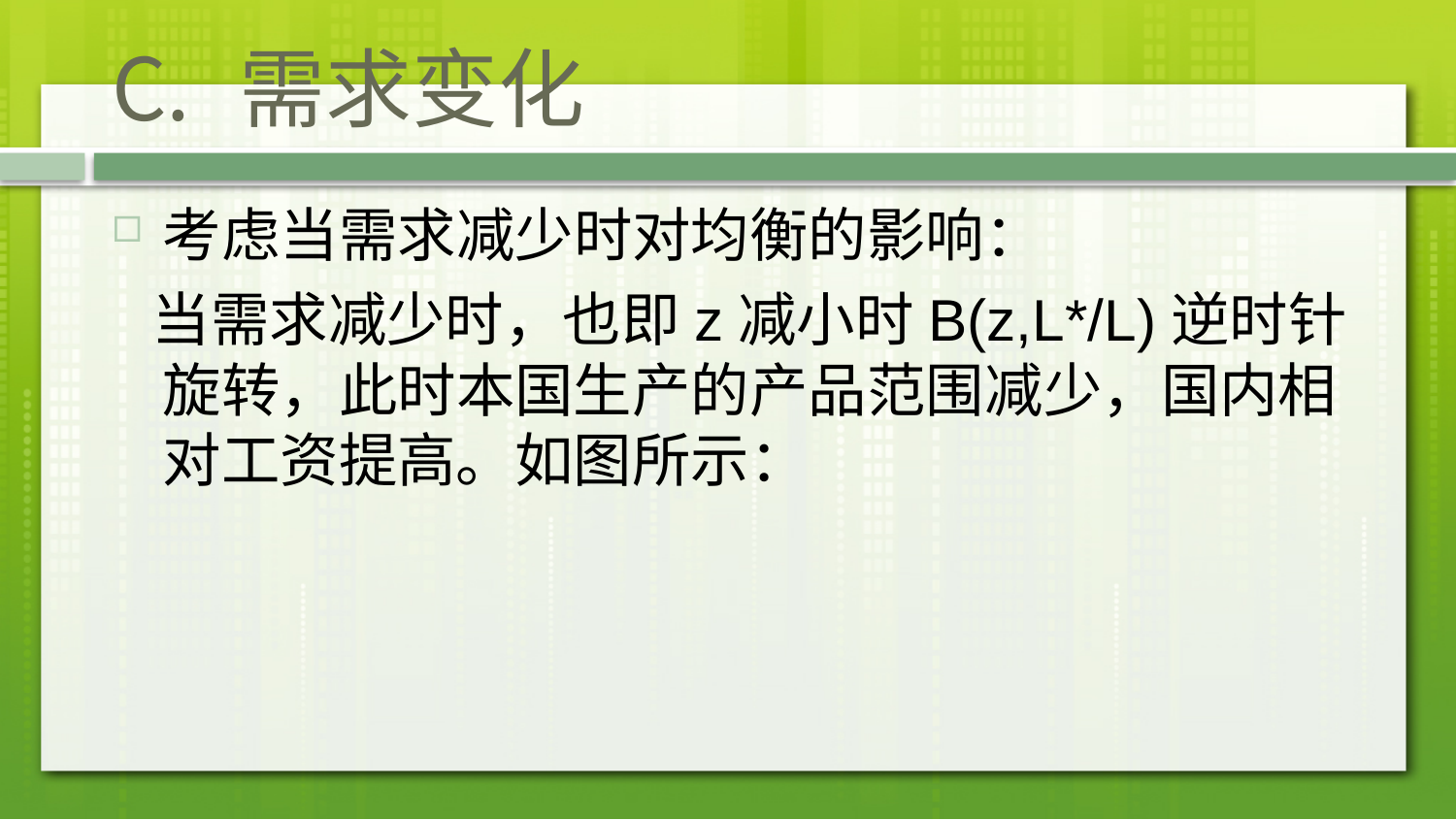

# 需求变化
考虑当需求减少时对均衡的影响：
  当需求减少时，也即z减小时B(z,L*/L)逆时针旋转，此时本国生产的产品范围减少，国内相对工资提高。如图所示：